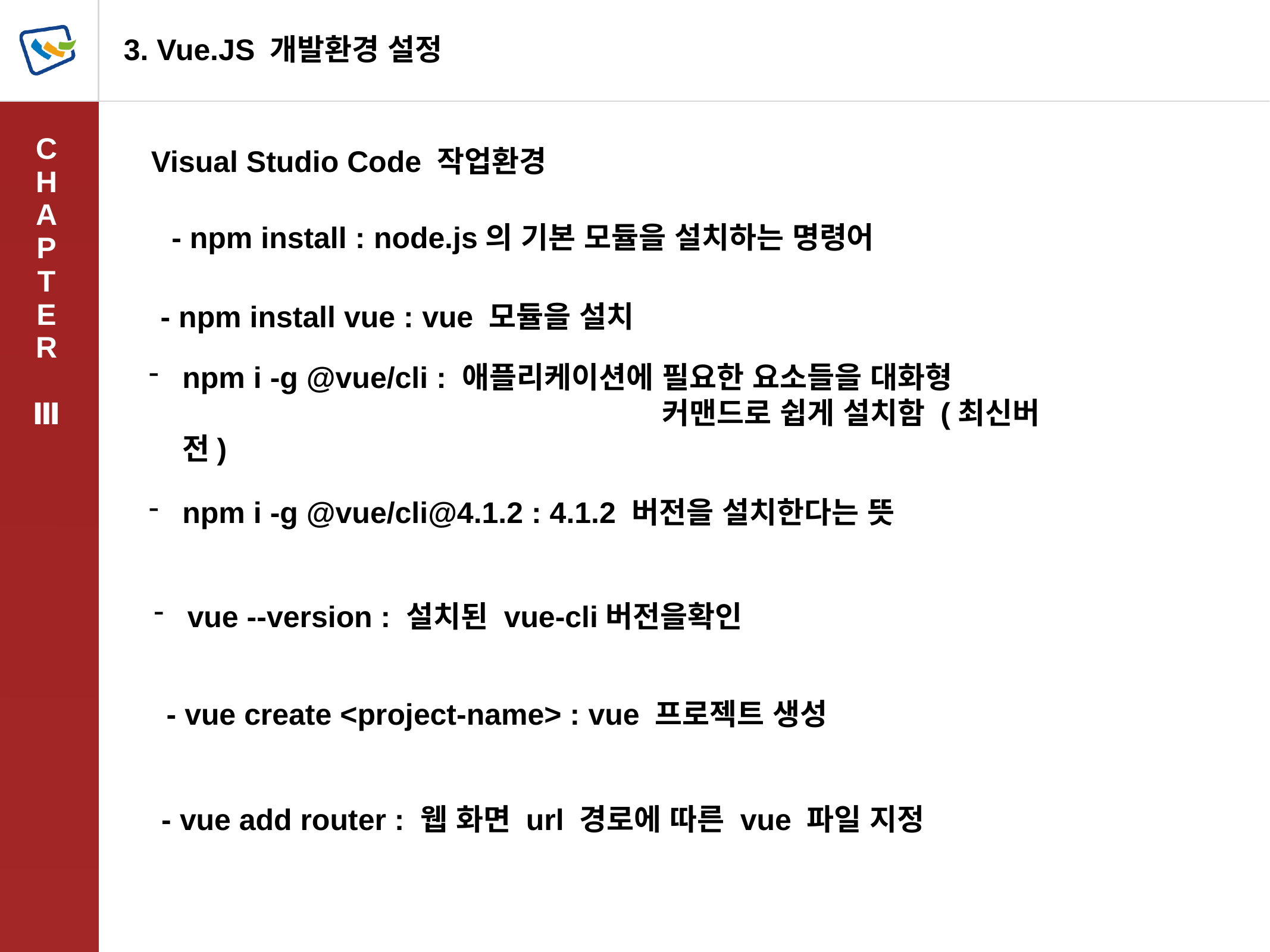

Visual Studio Code 작업환경
- npm install : node.js의 기본 모듈을 설치하는 명령어
- npm install vue : vue 모듈을 설치
npm i -g @vue/cli : 애플리케이션에 필요한 요소들을 대화형                					    커맨드로 쉽게 설치함 (최신버전)
npm i -g @vue/cli@4.1.2 : 4.1.2 버전을 설치한다는 뜻
vue --version : 설치된 vue-cli버전을확인
- vue create <project-name> : vue 프로젝트 생성
- vue add router : 웹 화면 url 경로에 따른 vue 파일 지정